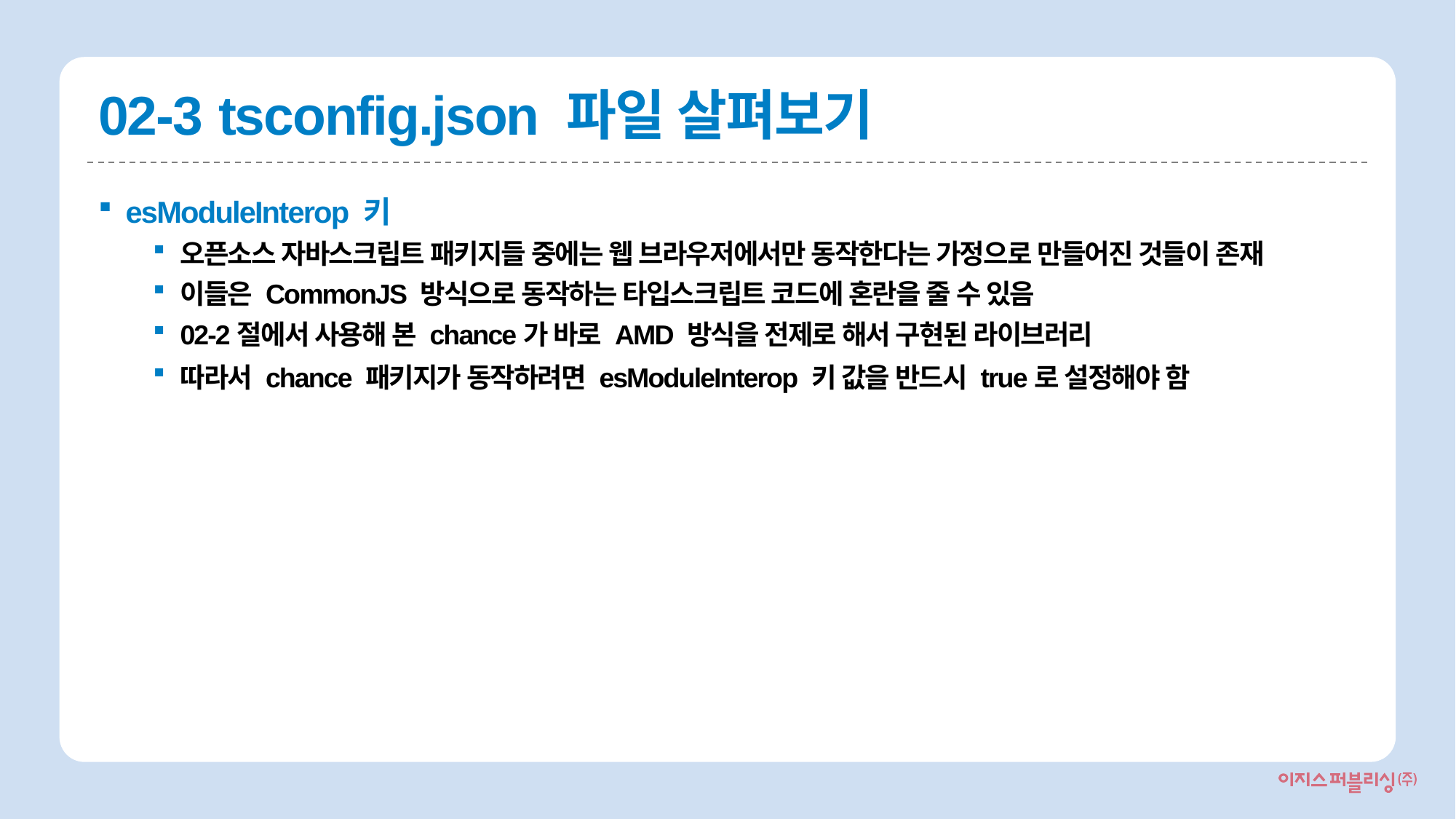

# 02-3 tsconfig.json 파일 살펴보기
esModuleInterop 키
오픈소스 자바스크립트 패키지들 중에는 웹 브라우저에서만 동작한다는 가정으로 만들어진 것들이 존재
이들은 CommonJS 방식으로 동작하는 타입스크립트 코드에 혼란을 줄 수 있음
02-2절에서 사용해 본 chance가 바로 AMD 방식을 전제로 해서 구현된 라이브러리
따라서 chance 패키지가 동작하려면 esModuleInterop 키 값을 반드시 true로 설정해야 함